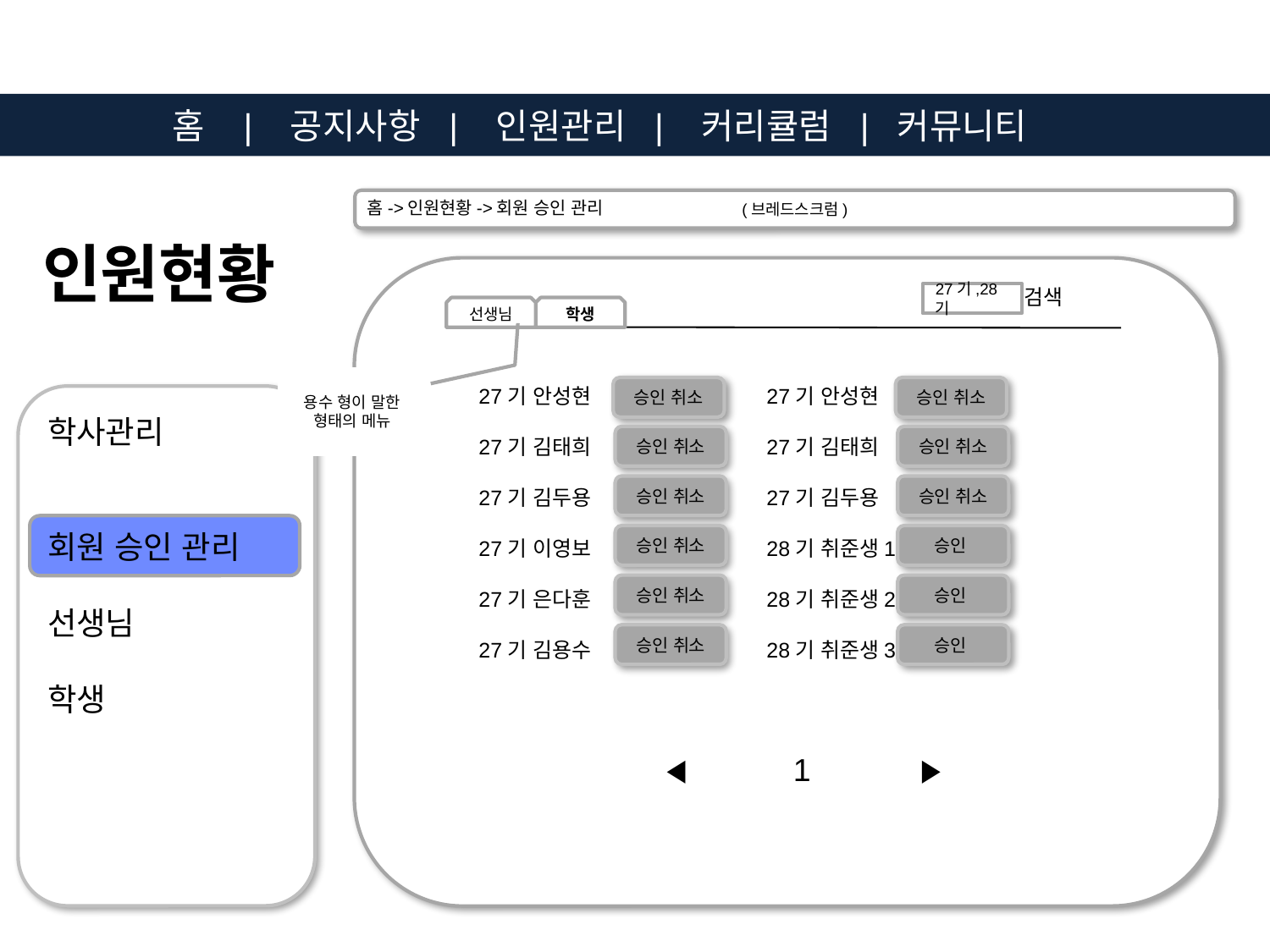

홈   |   공지사항  |   인원관리  |   커리큘럼  |  커뮤니티
(브레드스크럼)
홈->인원현황->회원 승인 관리
인원현황

선생님 | 학생
검색

27기,28기

선생님
학생
용수 형이 말한 형태의 메뉴
27기 안성현

27기 김태희

27기 김두용

27기 이영보

27기 은다훈

27기 김용수
27기 안성현

27기 김태희

27기 김두용

28기 취준생1

28기 취준생2

28기 취준생3
승인 취소
승인 취소
승인 취소
승인 취소
승인 취소
승인 취소
승인 취소
승인 취소
승인 취소
승인
승인
승인

학사관리

회원 승인 관리

선생님

학생

◀	1	▶